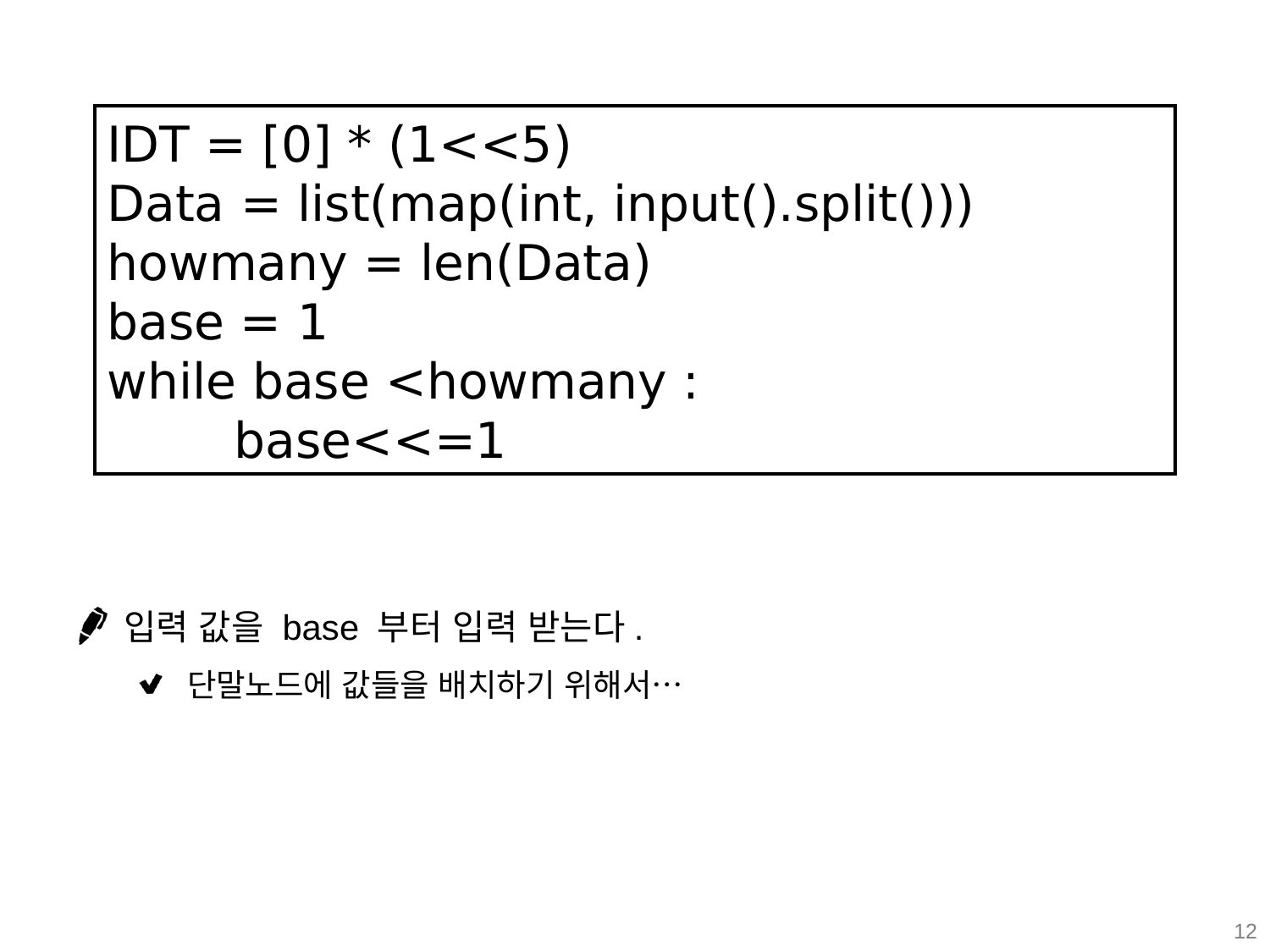

입력 값을 base 부터 입력 받는다.
단말노드에 값들을 배치하기 위해서…
IDT = [0] * (1<<5)
Data = list(map(int, input().split()))
howmany = len(Data)
base = 1
while base <howmany :
	base<<=1
12